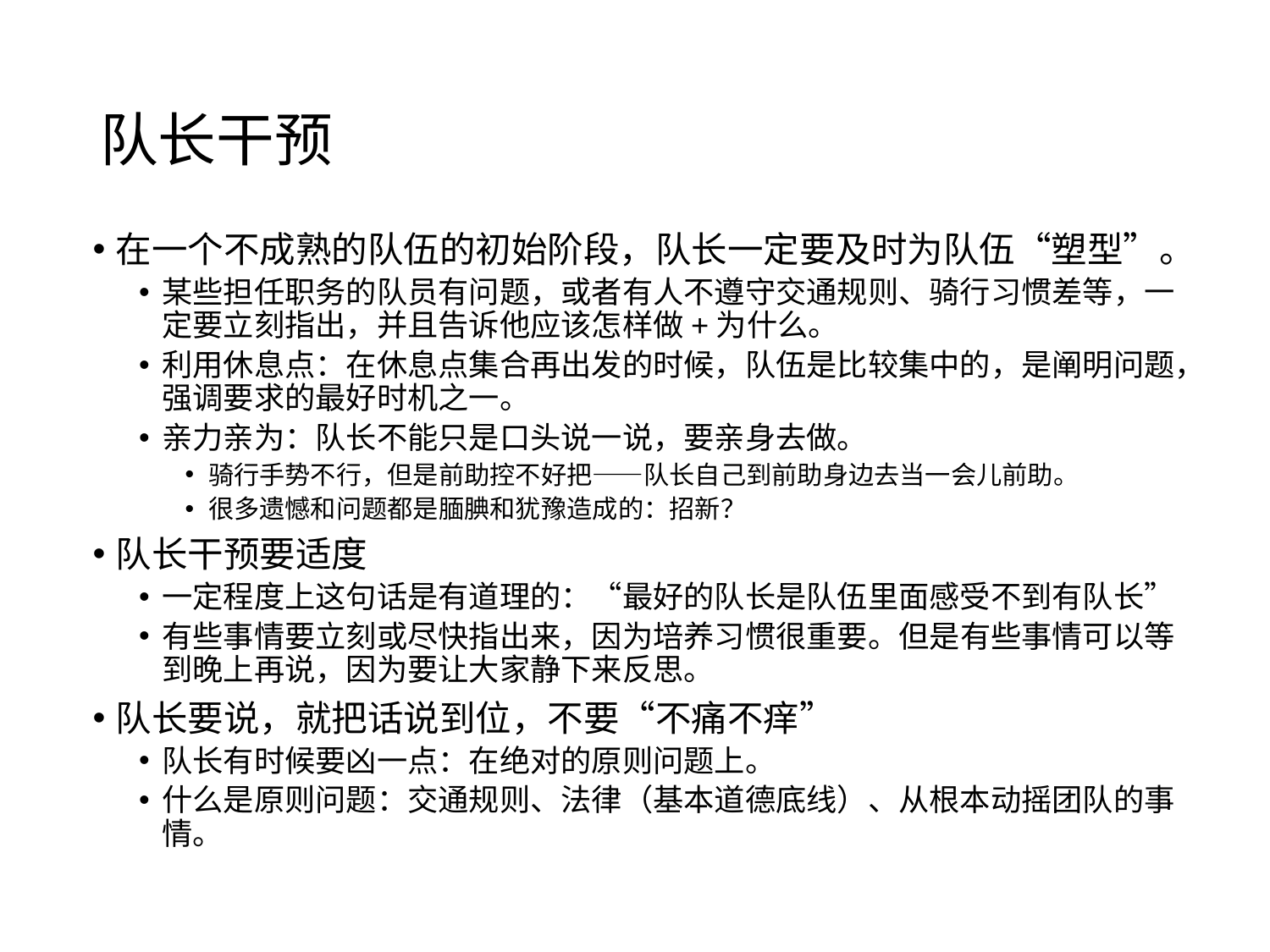

# 队长干预
在一个不成熟的队伍的初始阶段，队长一定要及时为队伍“塑型”。
某些担任职务的队员有问题，或者有人不遵守交通规则、骑行习惯差等，一定要立刻指出，并且告诉他应该怎样做+为什么。
利用休息点：在休息点集合再出发的时候，队伍是比较集中的，是阐明问题，强调要求的最好时机之一。
亲力亲为：队长不能只是口头说一说，要亲身去做。
骑行手势不行，但是前助控不好把——队长自己到前助身边去当一会儿前助。
很多遗憾和问题都是腼腆和犹豫造成的：招新？
队长干预要适度
一定程度上这句话是有道理的：“最好的队长是队伍里面感受不到有队长”
有些事情要立刻或尽快指出来，因为培养习惯很重要。但是有些事情可以等到晚上再说，因为要让大家静下来反思。
队长要说，就把话说到位，不要“不痛不痒”
队长有时候要凶一点：在绝对的原则问题上。
什么是原则问题：交通规则、法律（基本道德底线）、从根本动摇团队的事情。